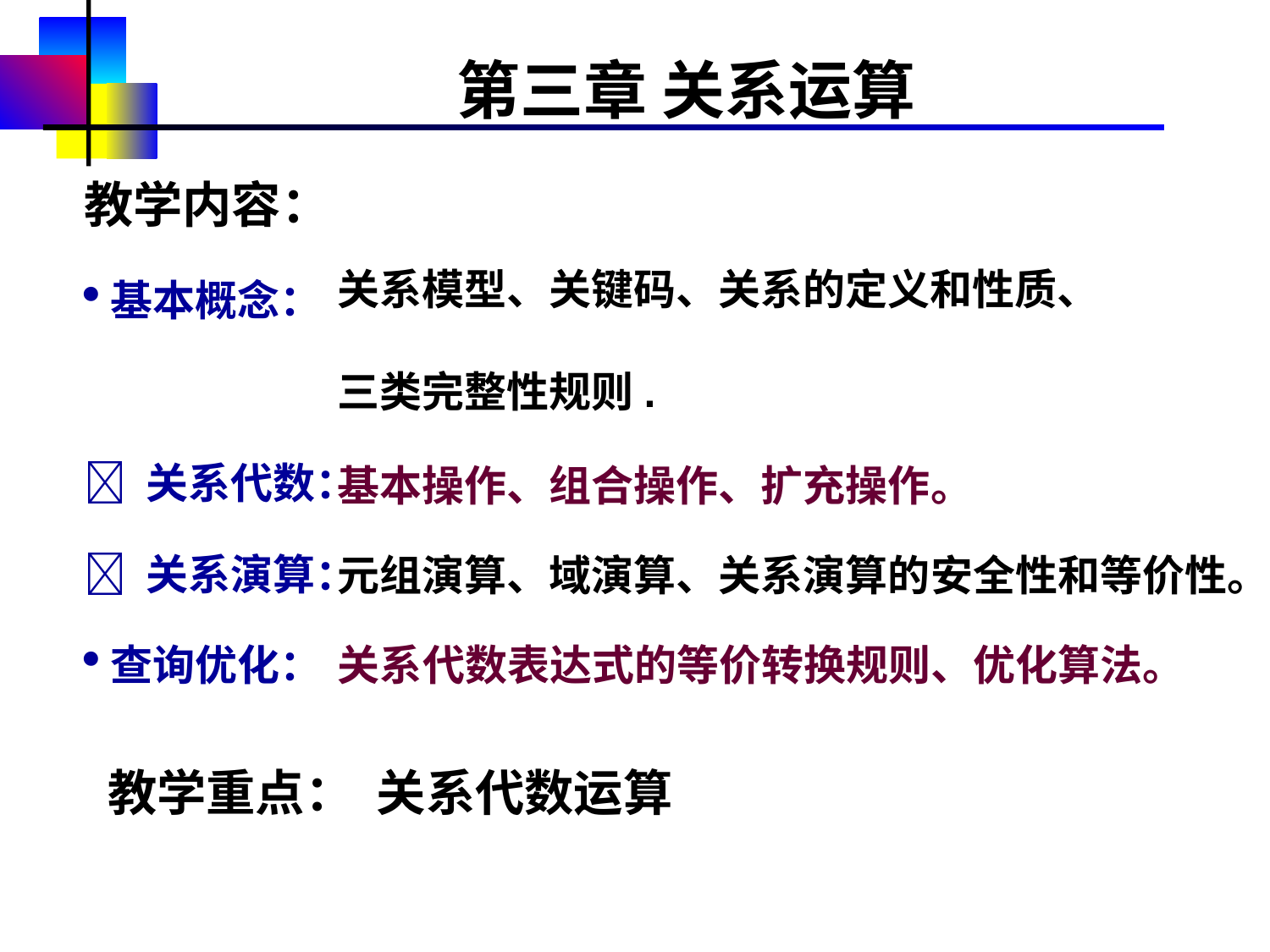

第三章 关系运算
教学内容：
基本概念：

• 关系代数：
• 关系演算：
查询优化：
关系模型、关键码、关系的定义和性质、
三类完整性规则.
基本操作、组合操作、扩充操作。
元组演算、域演算、关系演算的安全性和等价性。
关系代数表达式的等价转换规则、优化算法。
教学重点：  关系代数运算